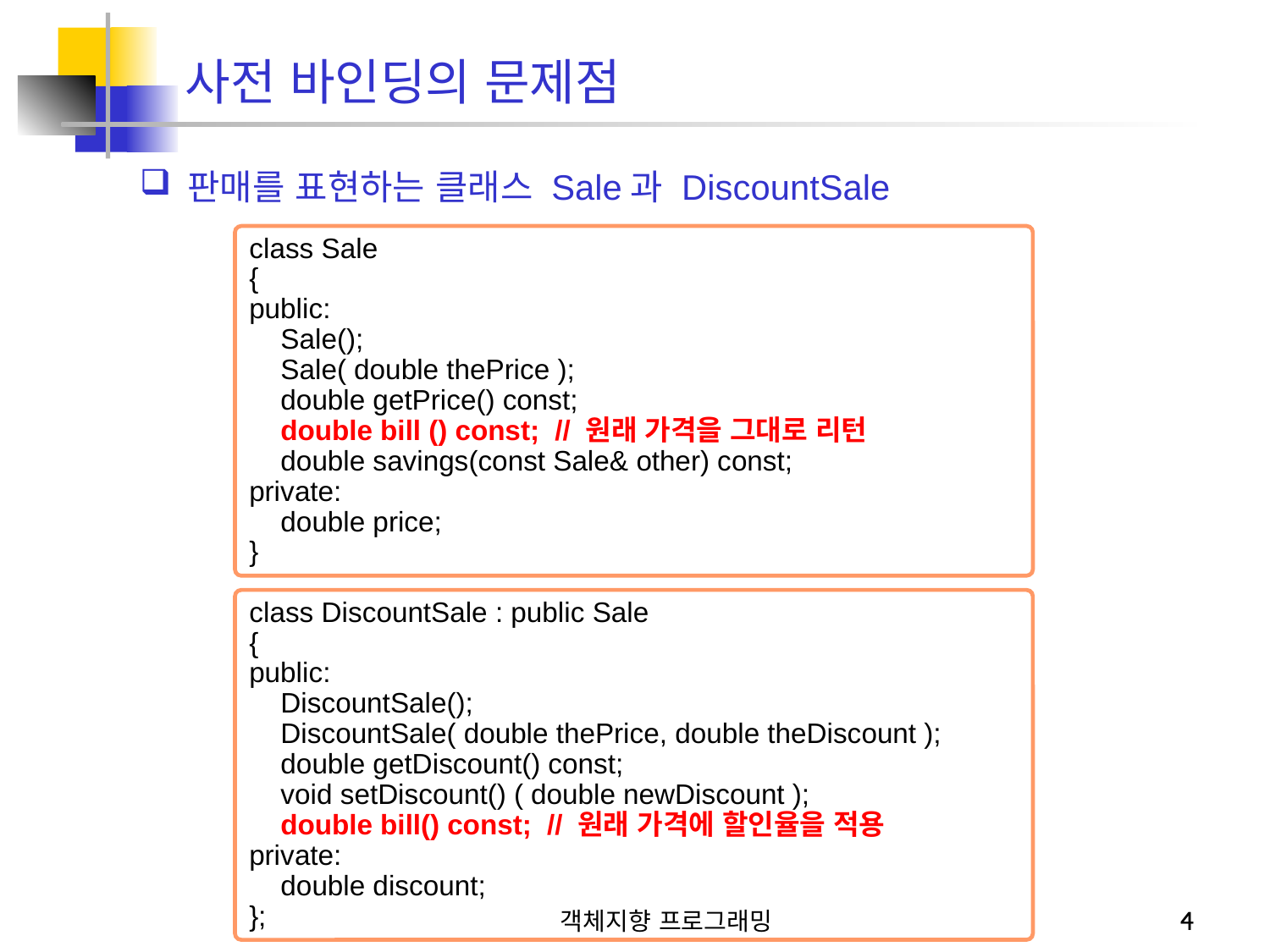

사전 바인딩의 문제점
판매를 표현하는 클래스 Sale과 DiscountSale
class Sale
{
public:
    Sale();
    Sale( double thePrice );
    double getPrice() const;
    double bill () const;  // 원래 가격을 그대로 리턴
    double savings(const Sale& other) const;
private:
    double price;
}
class DiscountSale : public Sale
{
public:
    DiscountSale();
    DiscountSale( double thePrice, double theDiscount );
    double getDiscount() const;
    void setDiscount() ( double newDiscount );
    double bill() const;  // 원래 가격에 할인율을 적용
private:
    double discount;
};
객체지향 프로그래밍
4